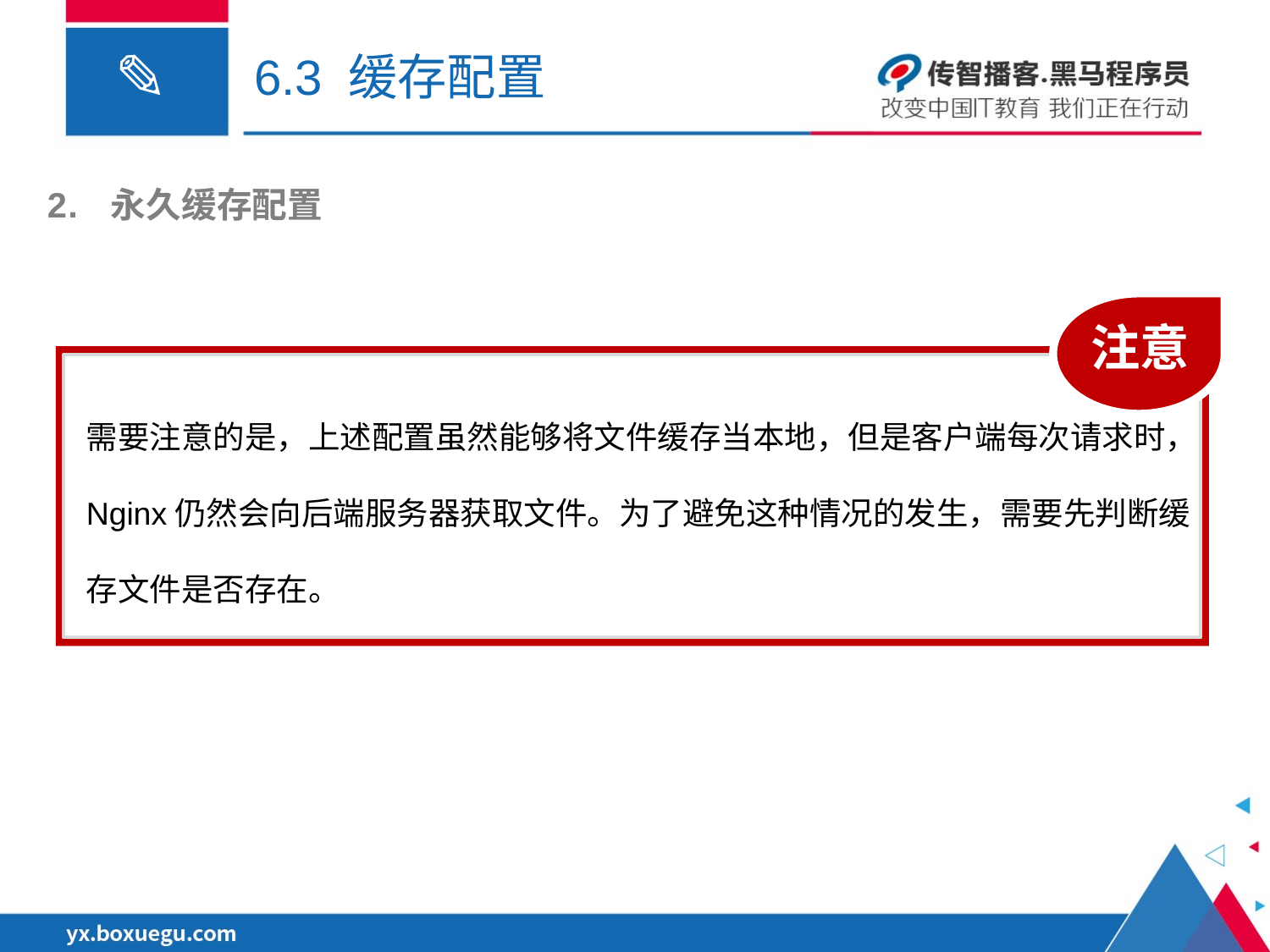

# 6.3 缓存配置
永久缓存配置

注意

需要注意的是，上述配置虽然能够将文件缓存当本地，但是客户端每次请求时，Nginx仍然会向后端服务器获取文件。为了避免这种情况的发生，需要先判断缓存文件是否存在。